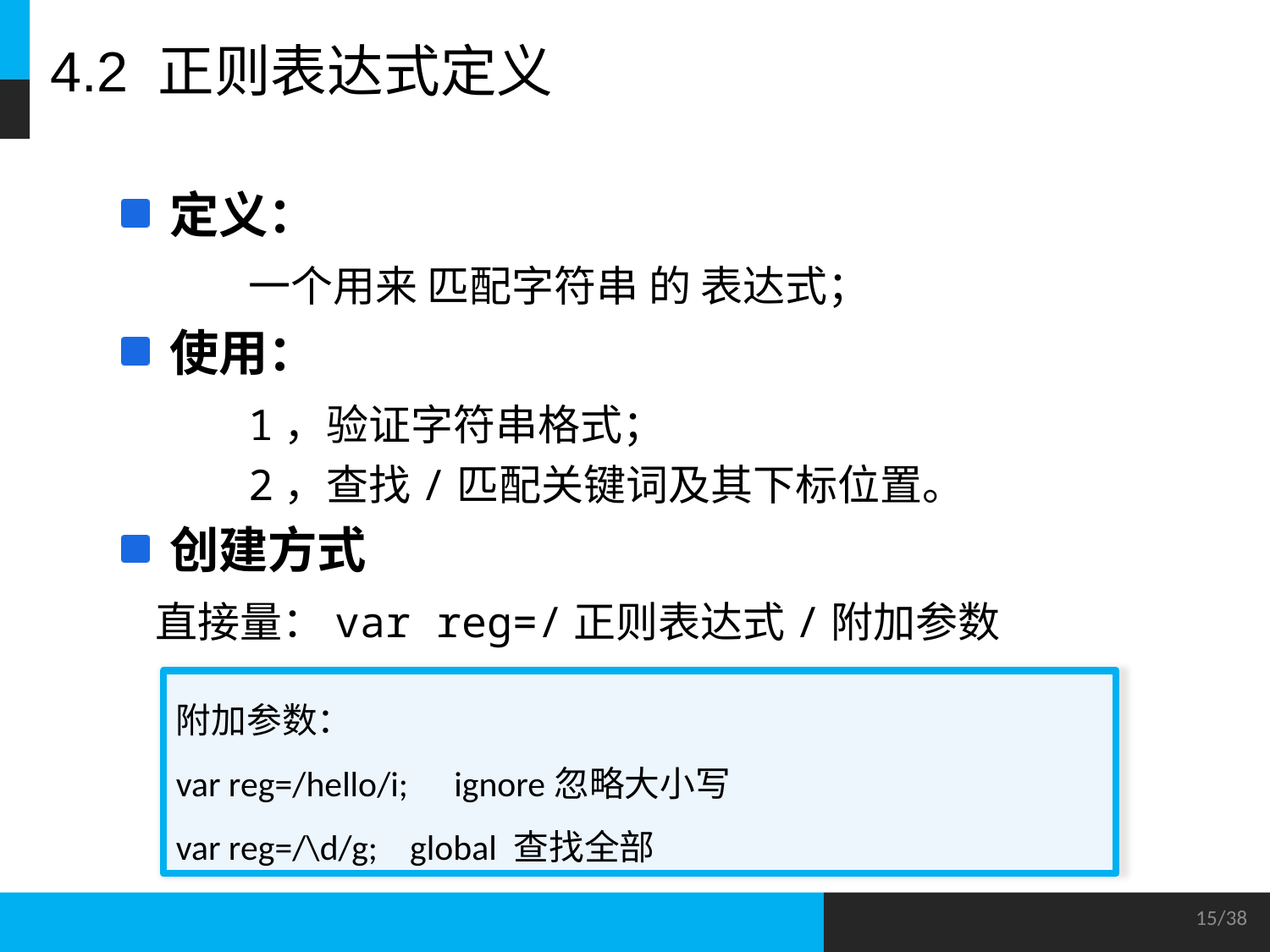

# 4.2 正则表达式定义
定义：
	一个用来 匹配字符串 的 表达式；
使用：
	1，验证字符串格式；
	2，查找/匹配关键词及其下标位置。
创建方式
  直接量：var reg=/正则表达式/附加参数
附加参数：
var reg=/hello/i;	   ignore忽略大小写
var reg=/\d/g;    global 查找全部
15/38